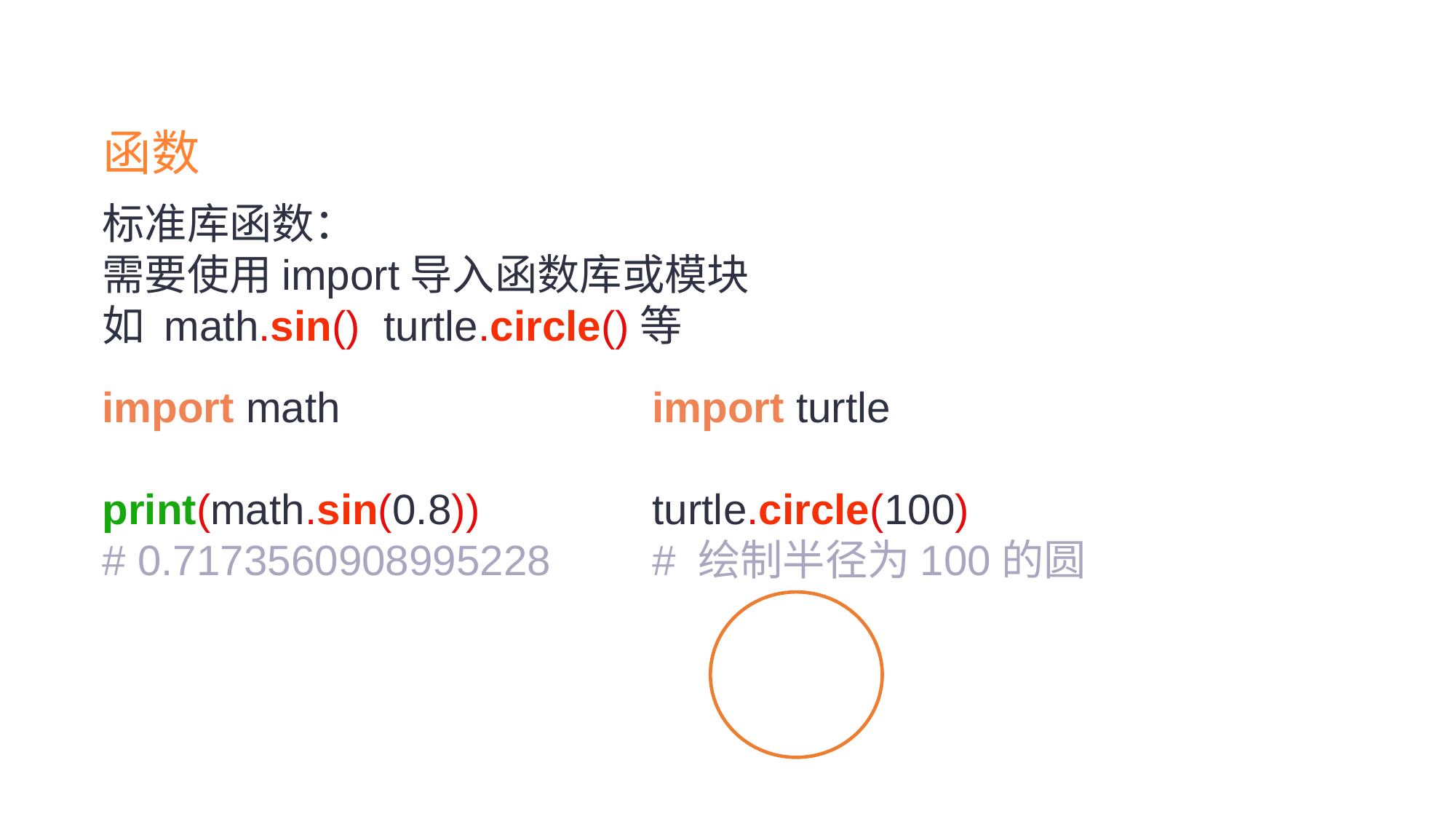

函数
标准库函数：
需要使用import导入函数库或模块
如 math.sin()  turtle.circle()等
import math
print(math.sin(0.8))
# 0.7173560908995228
import turtle
turtle.circle(100)
# 绘制半径为100的圆